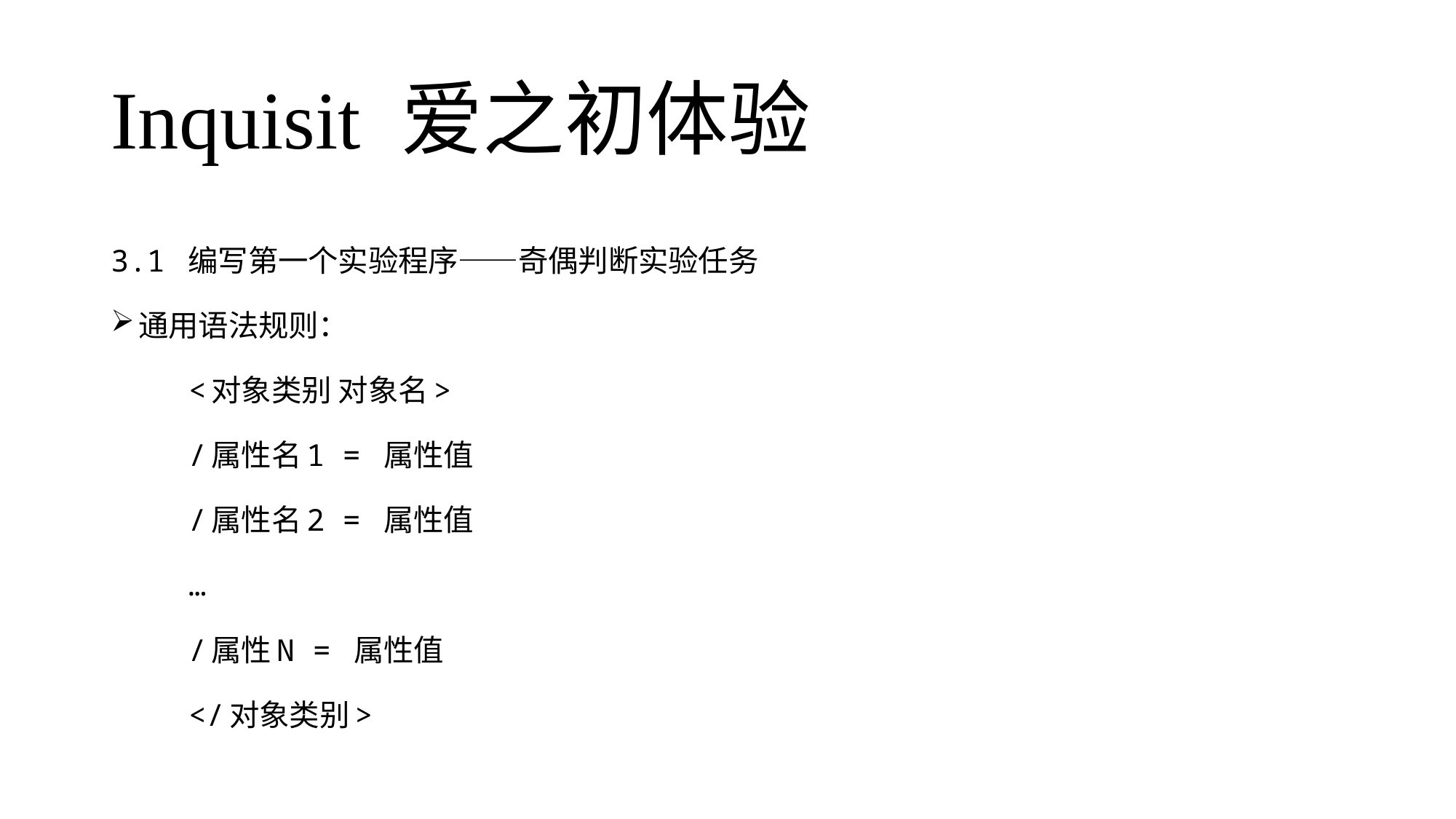

# Inquisit 爱之初体验
3.1 编写第一个实验程序——奇偶判断实验任务
通用语法规则：
	<对象类别 对象名>
		/属性名1 = 属性值
		/属性名2 = 属性值
		…
		/属性N = 属性值
	</对象类别>